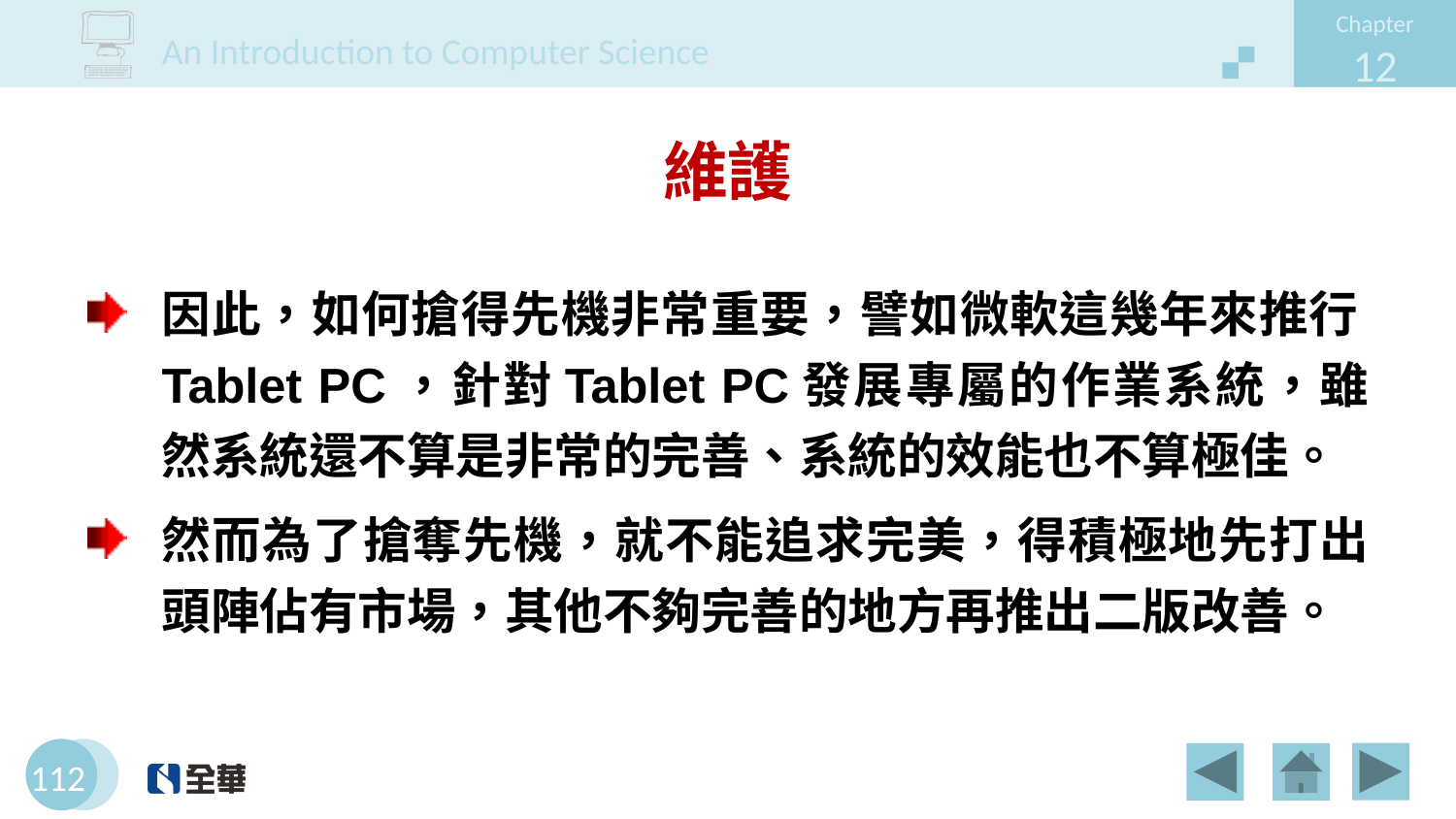

# 維護
因此，如何搶得先機非常重要，譬如微軟這幾年來推行Tablet PC，針對Tablet PC發展專屬的作業系統，雖然系統還不算是非常的完善、系統的效能也不算極佳。
然而為了搶奪先機，就不能追求完美，得積極地先打出頭陣佔有市場，其他不夠完善的地方再推出二版改善。